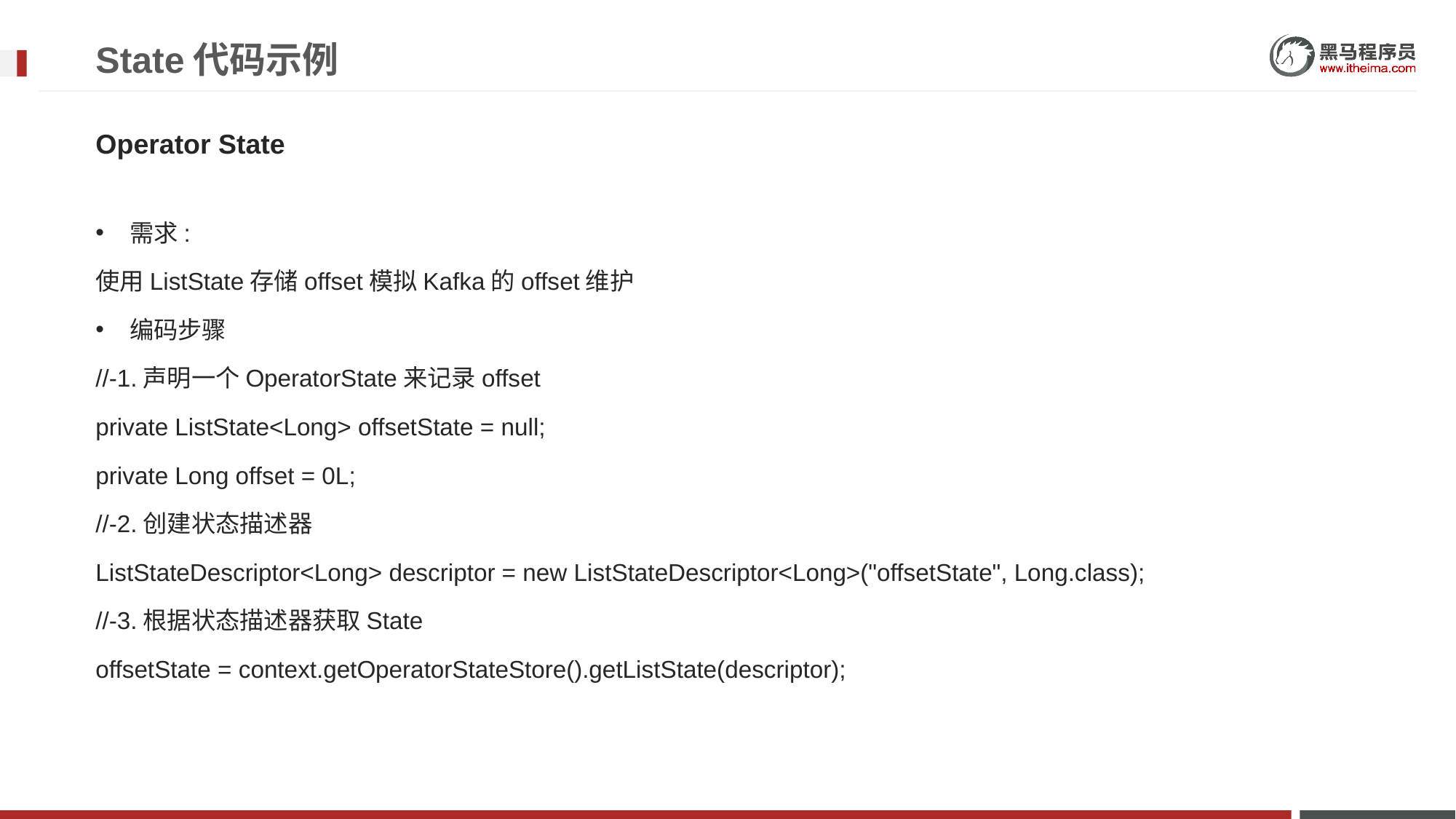

# State代码示例
Operator State
需求:
使用ListState存储offset模拟Kafka的offset维护
编码步骤
//-1.声明一个OperatorState来记录offset
private ListState<Long> offsetState = null;
private Long offset = 0L;
//-2.创建状态描述器
ListStateDescriptor<Long> descriptor = new ListStateDescriptor<Long>("offsetState", Long.class);
//-3.根据状态描述器获取State
offsetState = context.getOperatorStateStore().getListState(descriptor);